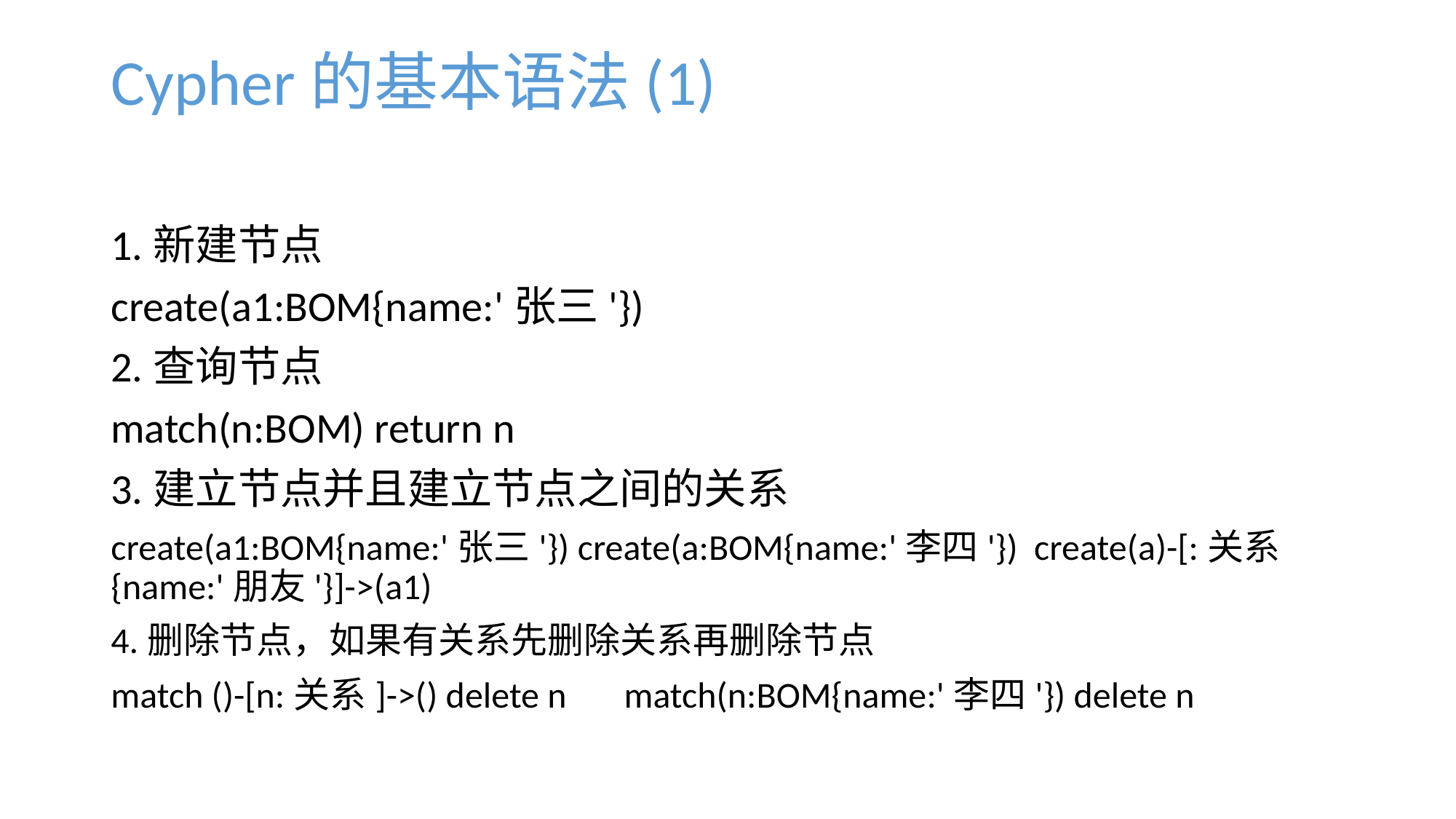

# Cypher的基本语法(1)
1.新建节点
create(a1:BOM{name:'张三'})
2.查询节点
match(n:BOM) return n
3.建立节点并且建立节点之间的关系
create(a1:BOM{name:'张三'}) create(a:BOM{name:'李四'})  create(a)-[:关系{name:'朋友'}]->(a1)
4.删除节点，如果有关系先删除关系再删除节点
match ()-[n:关系]->() delete n       match(n:BOM{name:'李四'}) delete n